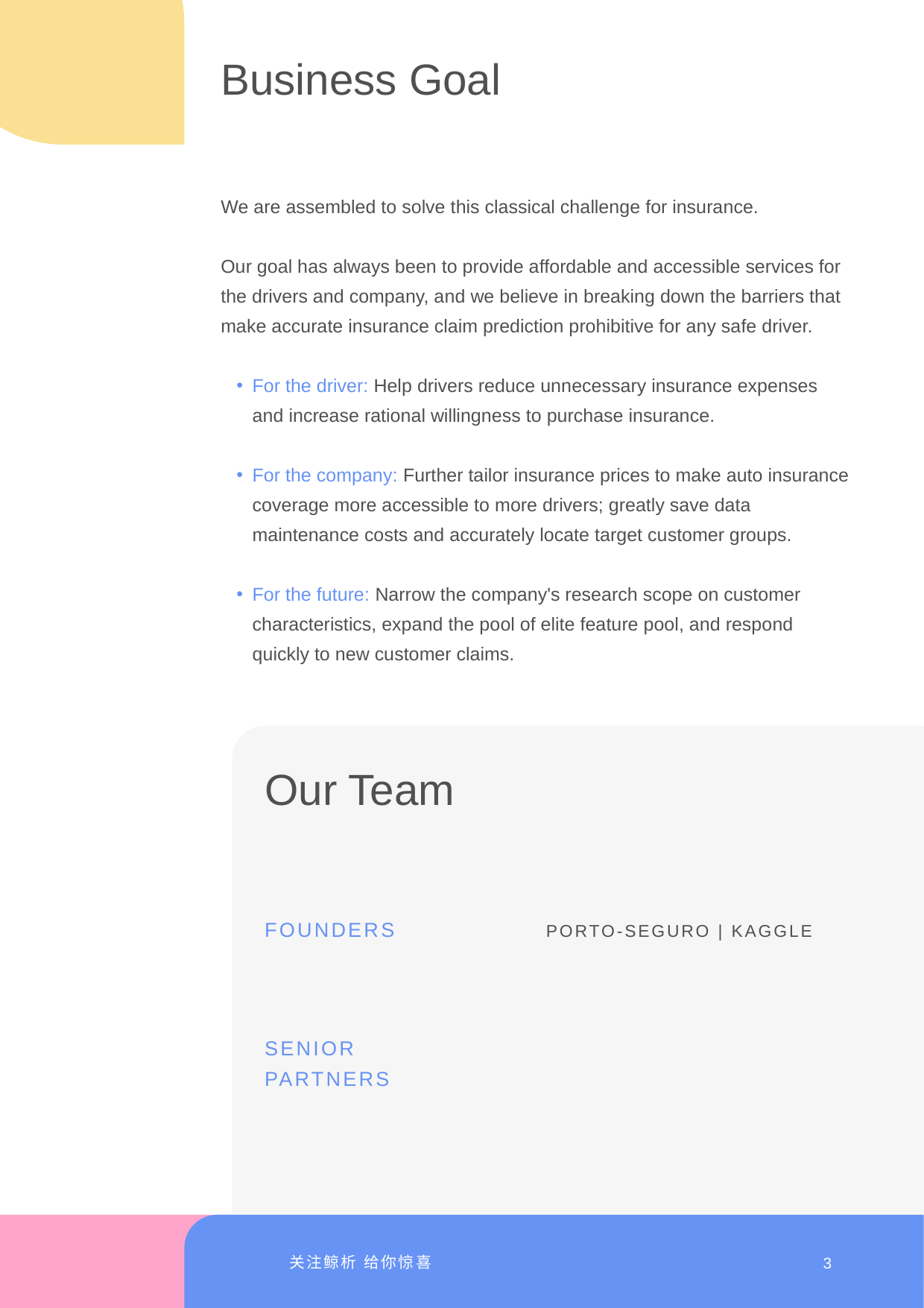

Business Goal
We are assembled to solve this classical challenge for insurance.

Our goal has always been to provide affordable and accessible services for the drivers and company, and we believe in breaking down the barriers that make accurate insurance claim prediction prohibitive for any safe driver.

For the driver: Help drivers reduce unnecessary insurance expenses and increase rational willingness to purchase insurance.

For the company: Further tailor insurance prices to make auto insurance coverage more accessible to more drivers; greatly save data maintenance costs and accurately locate target customer groups.

For the future: Narrow the company's research scope on customer characteristics, expand the pool of elite feature pool, and respond quickly to new customer claims.

Our Team
PORTO-SEGURO | KAGGLE
FOUNDERS
SENIOR PARTNERS

关注鲸析 给你惊喜
3